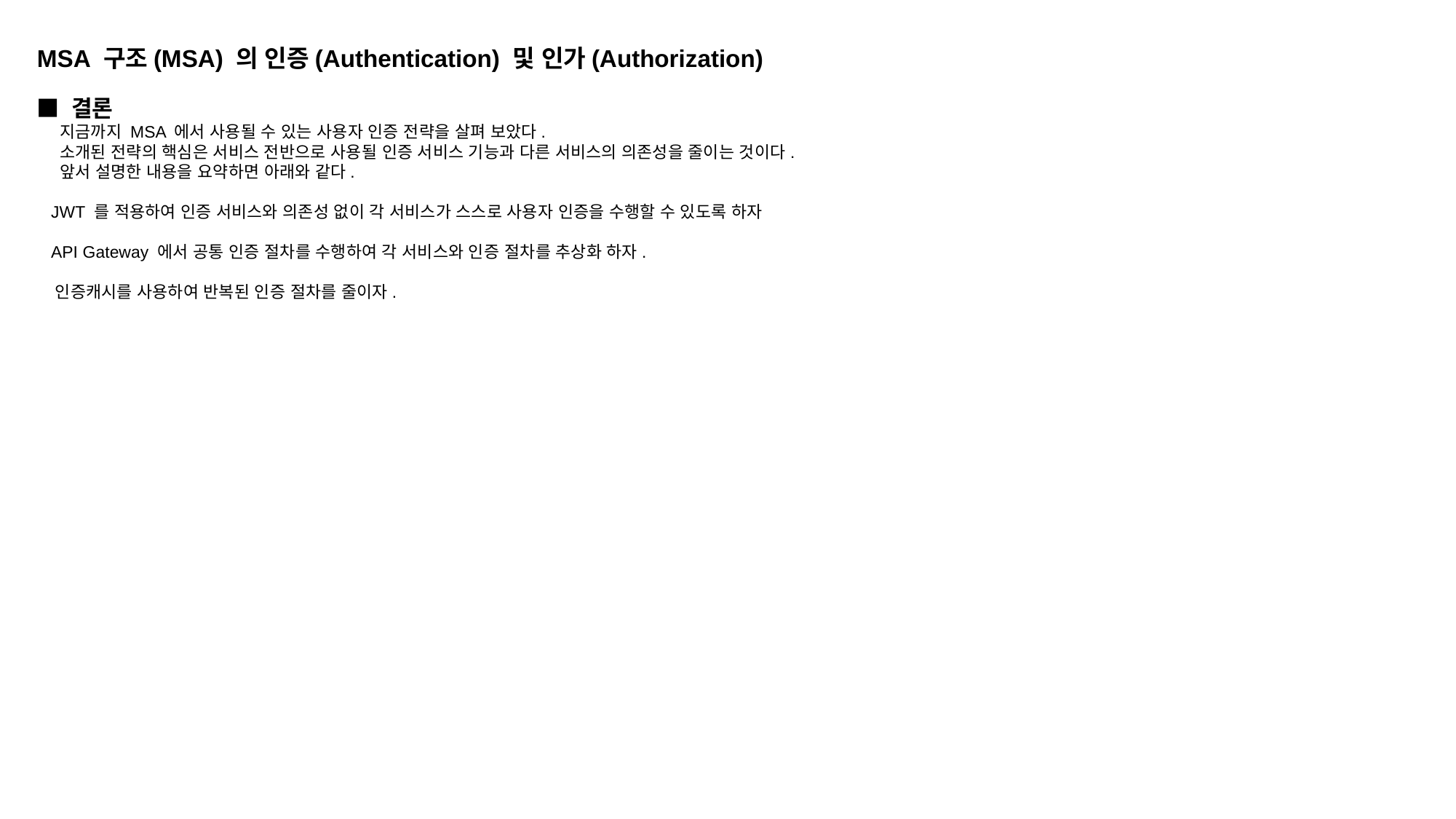

MSA 구조(MSA) 의 인증(Authentication) 및 인가(Authorization)

■ 결론
    지금까지 MSA 에서 사용될 수 있는 사용자 인증 전략을 살펴 보았다.
    소개된 전략의 핵심은 서비스 전반으로 사용될 인증 서비스 기능과 다른 서비스의 의존성을 줄이는 것이다.
    앞서 설명한 내용을 요약하면 아래와 같다.

   JWT 를 적용하여 인증 서비스와 의존성 없이 각 서비스가 스스로 사용자 인증을 수행할 수 있도록 하자

   API Gateway 에서 공통 인증 절차를 수행하여 각 서비스와 인증 절차를 추상화 하자.

   인증캐시를 사용하여 반복된 인증 절차를 줄이자.